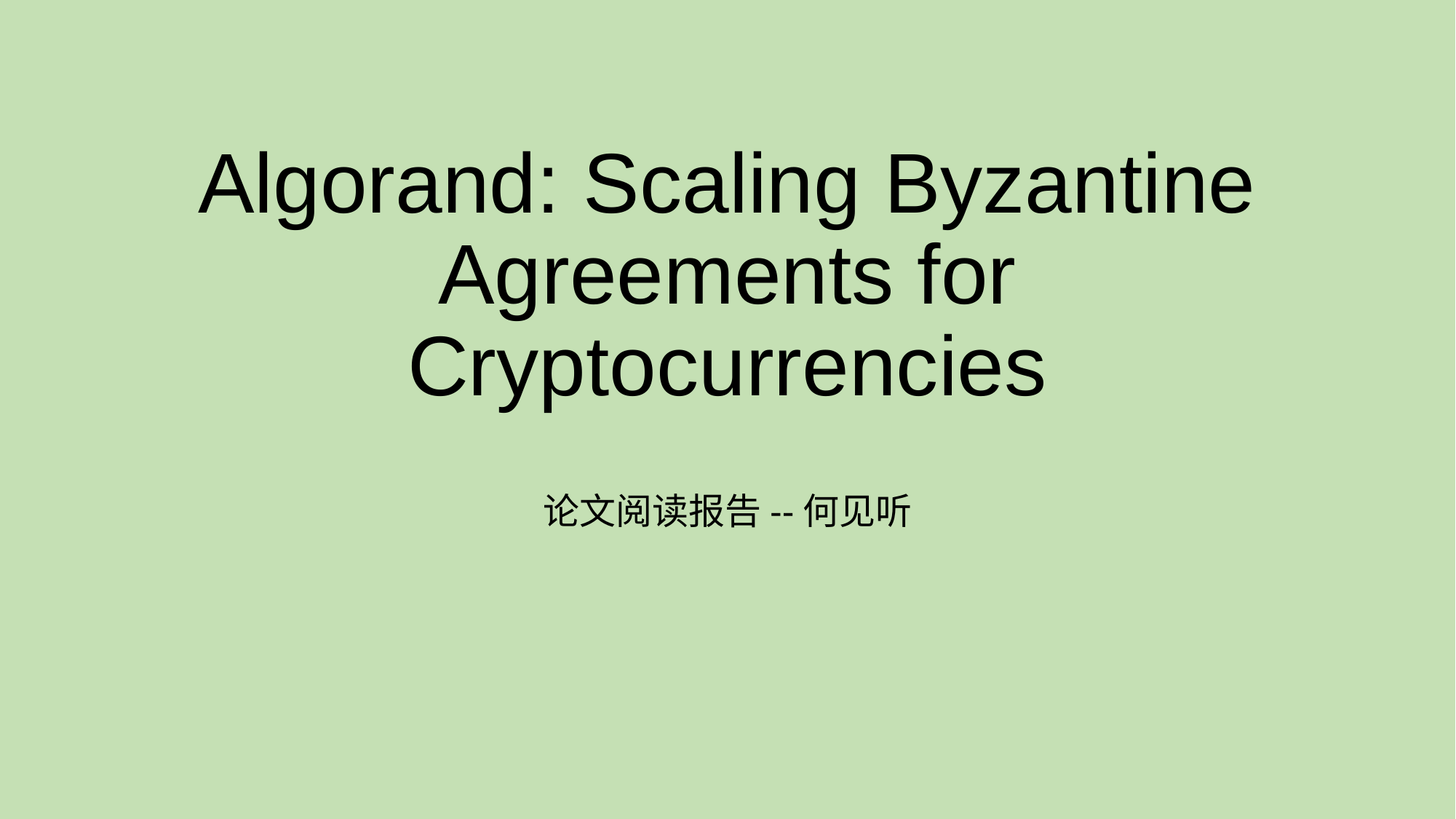

# Algorand: Scaling Byzantine Agreements for Cryptocurrencies
论文阅读报告--何见听